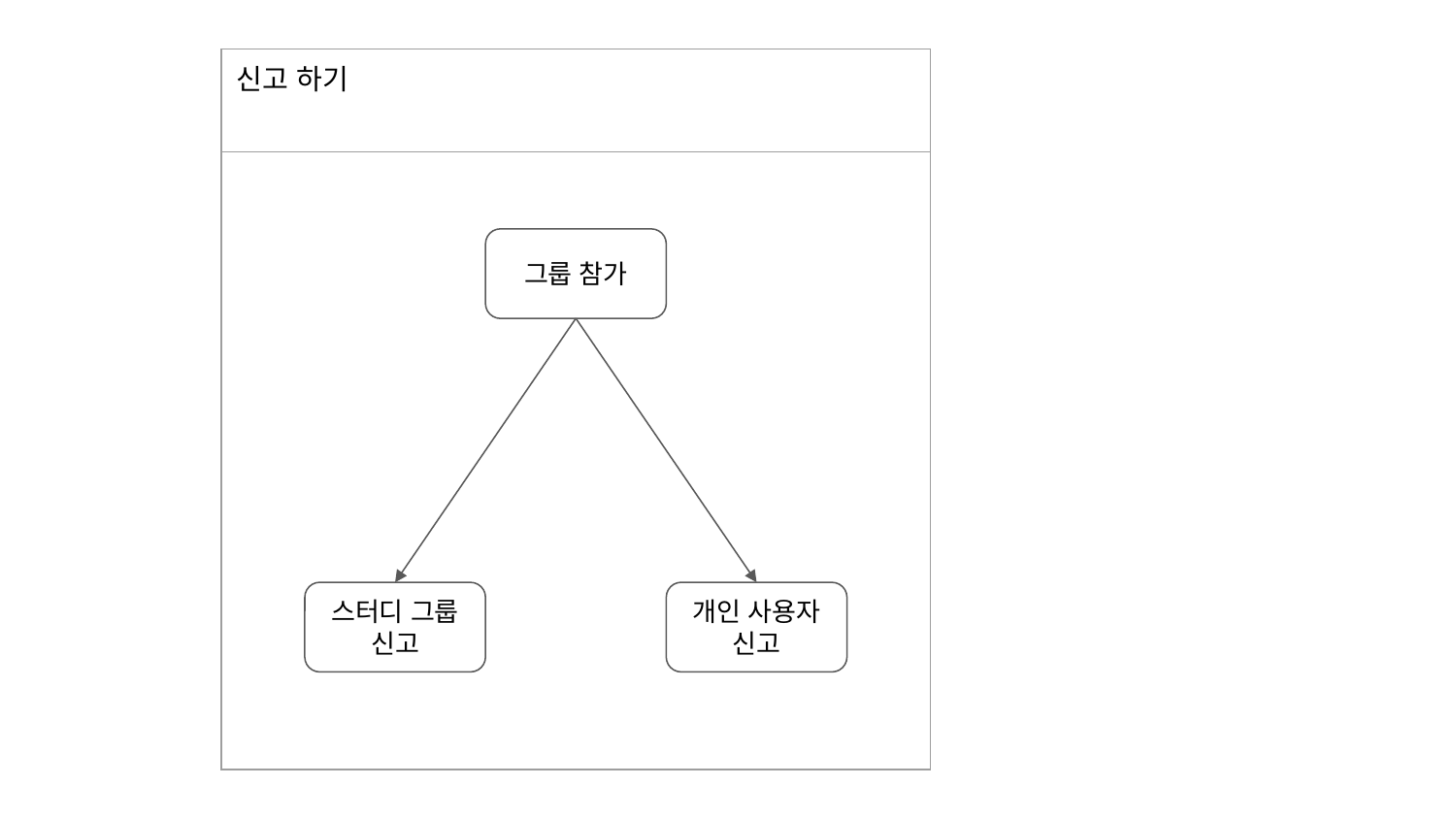

| 신고 하기 |
| --- |
|  |
|  |
그룹 참가
스터디 그룹 신고
개인 사용자 신고